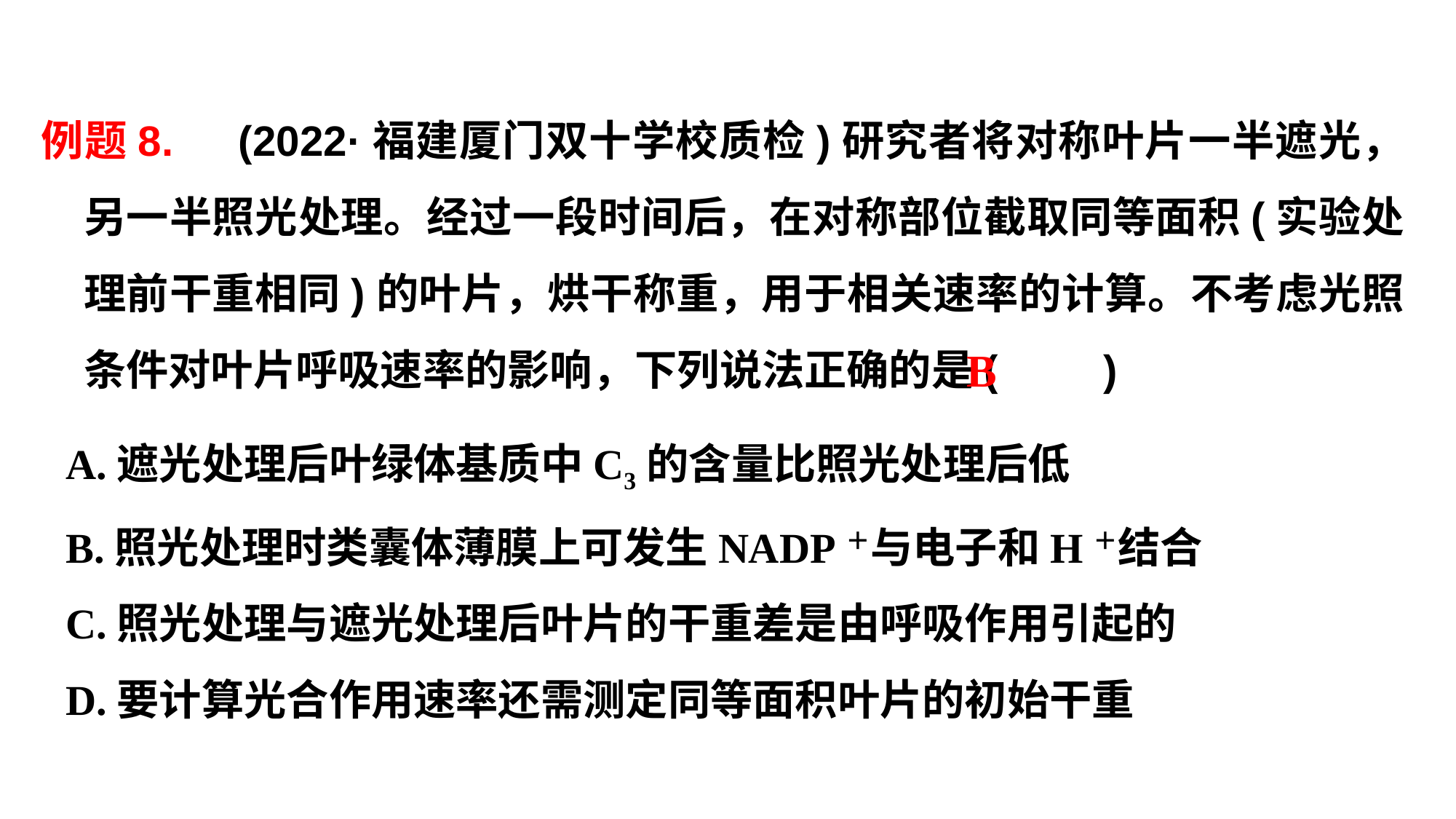

例题8.　(2022·福建厦门双十学校质检)研究者将对称叶片一半遮光，另一半照光处理。经过一段时间后，在对称部位截取同等面积(实验处理前干重相同)的叶片，烘干称重，用于相关速率的计算。不考虑光照条件对叶片呼吸速率的影响，下列说法正确的是(　　)
B
A.遮光处理后叶绿体基质中C3的含量比照光处理后低
B.照光处理时类囊体薄膜上可发生NADP＋与电子和H＋结合
C.照光处理与遮光处理后叶片的干重差是由呼吸作用引起的
D.要计算光合作用速率还需测定同等面积叶片的初始干重